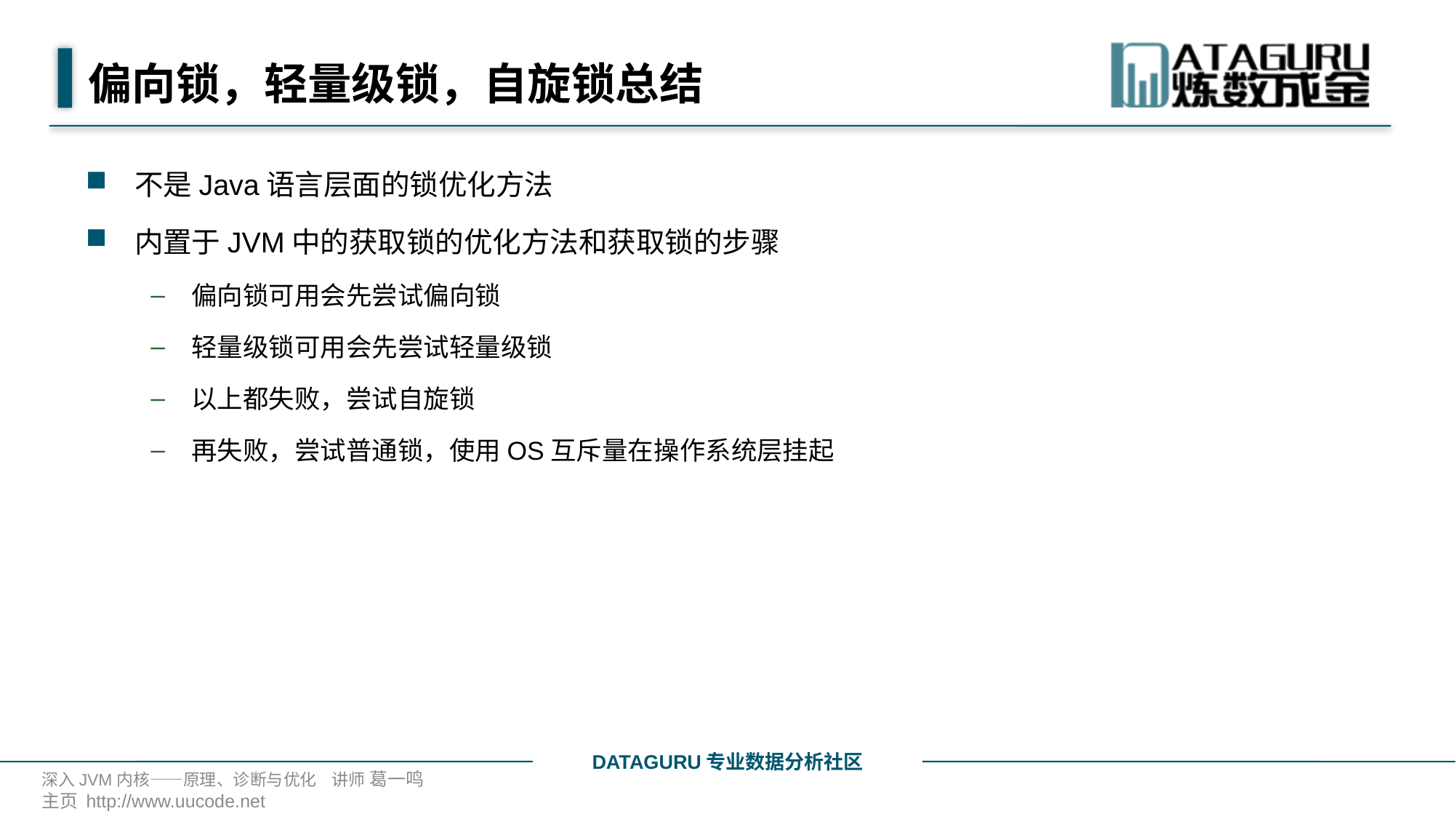

# 偏向锁，轻量级锁，自旋锁总结
不是Java语言层面的锁优化方法
内置于JVM中的获取锁的优化方法和获取锁的步骤
偏向锁可用会先尝试偏向锁
轻量级锁可用会先尝试轻量级锁
以上都失败，尝试自旋锁
再失败，尝试普通锁，使用OS互斥量在操作系统层挂起